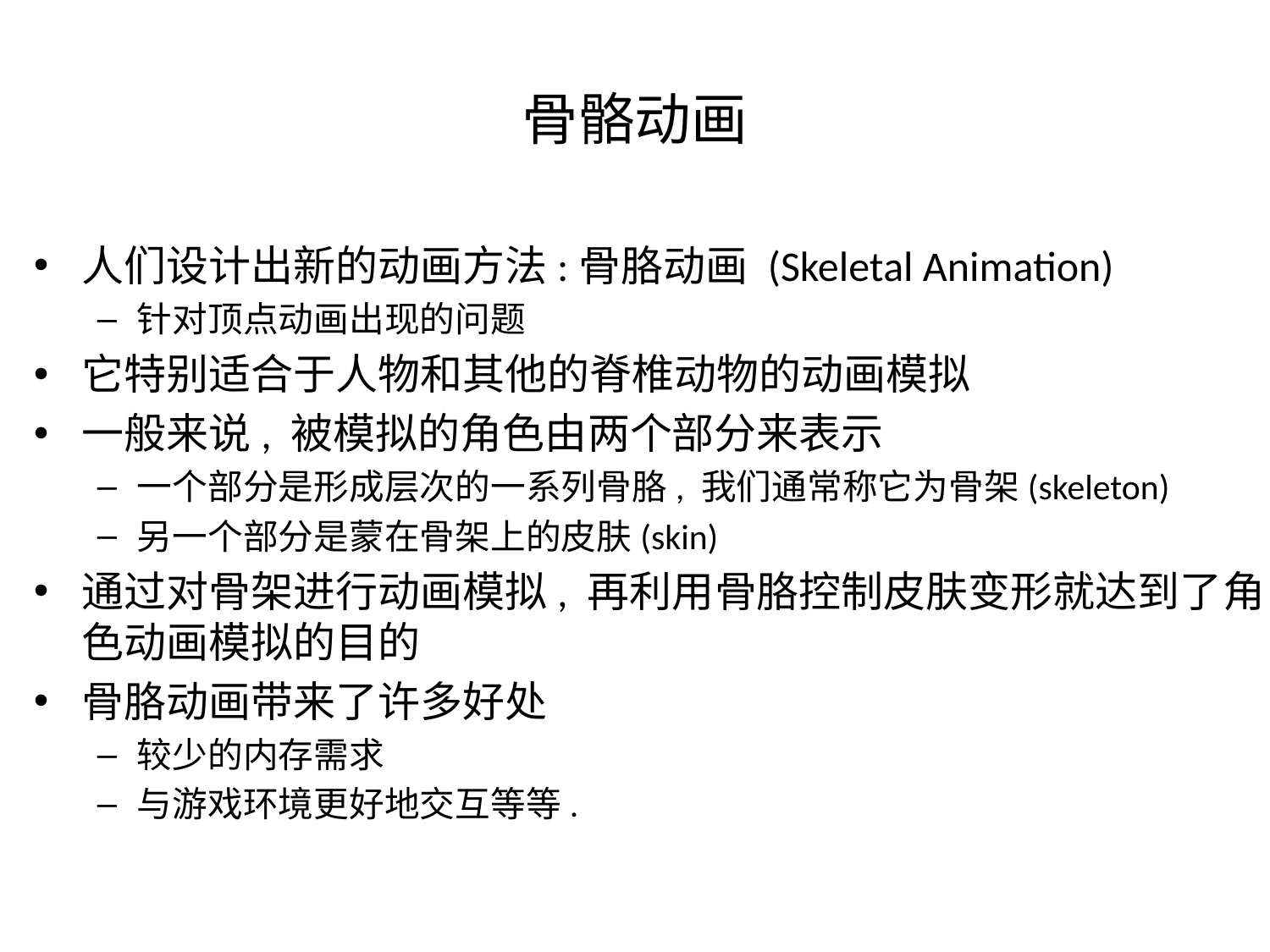

# 骨骼动画
人们设计出新的动画方法:骨胳动画 (Skeletal Animation)
针对顶点动画出现的问题
它特别适合于人物和其他的脊椎动物的动画模拟
一般来说, 被模拟的角色由两个部分来表示
一个部分是形成层次的一系列骨胳, 我们通常称它为骨架(skeleton)
另一个部分是蒙在骨架上的皮肤(skin)
通过对骨架进行动画模拟, 再利用骨胳控制皮肤变形就达到了角色动画模拟的目的
骨胳动画带来了许多好处
较少的内存需求
与游戏环境更好地交互等等.